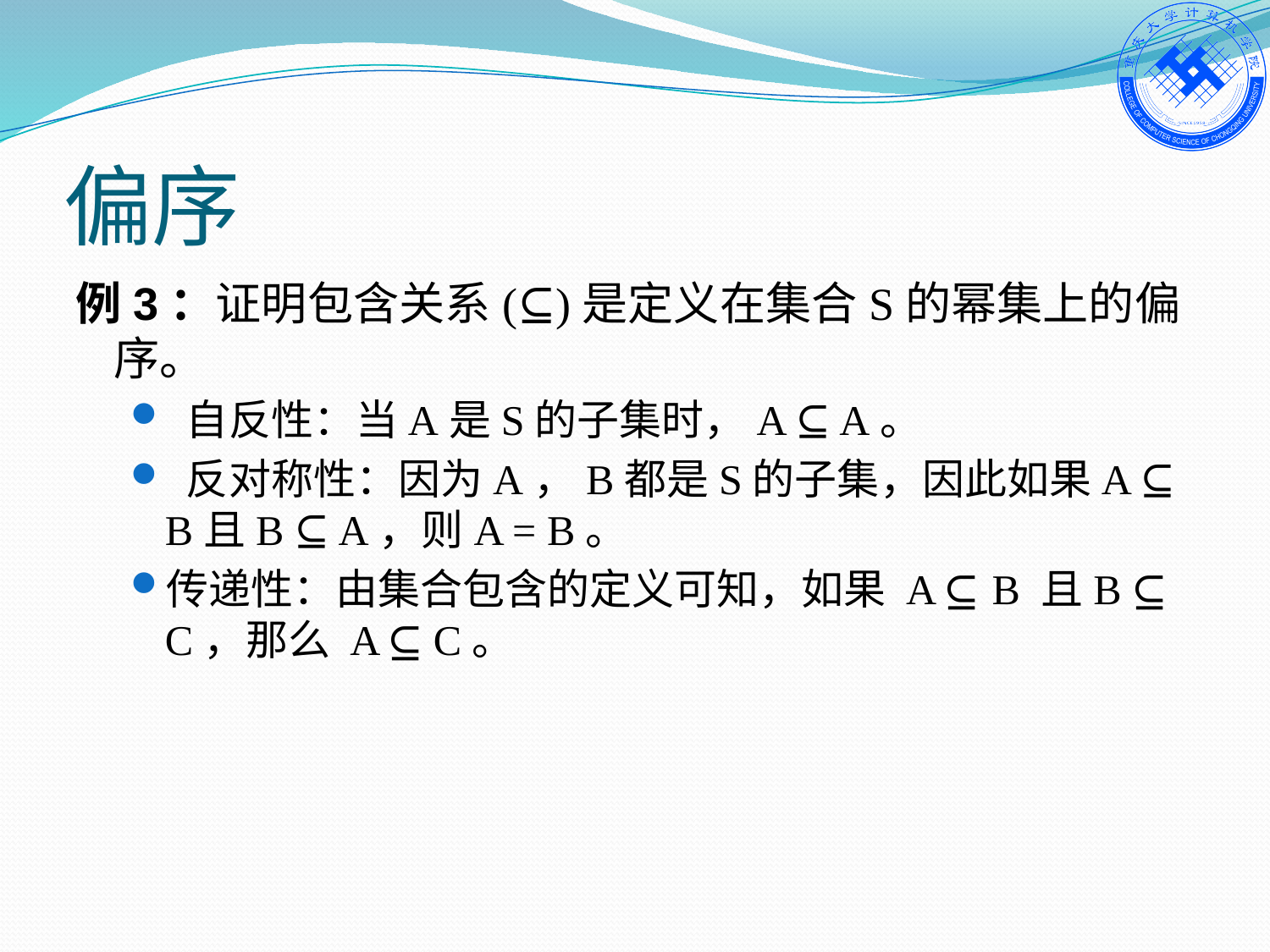

# 偏序
例3：证明包含关系(⊆)是定义在集合S的幂集上的偏序。
 自反性：当A是S的子集时，A ⊆ A。
 反对称性：因为A，B都是S的子集，因此如果A ⊆ B且B ⊆ A，则A = B。
传递性：由集合包含的定义可知，如果 A ⊆ B 且B ⊆ C，那么 A ⊆ C。